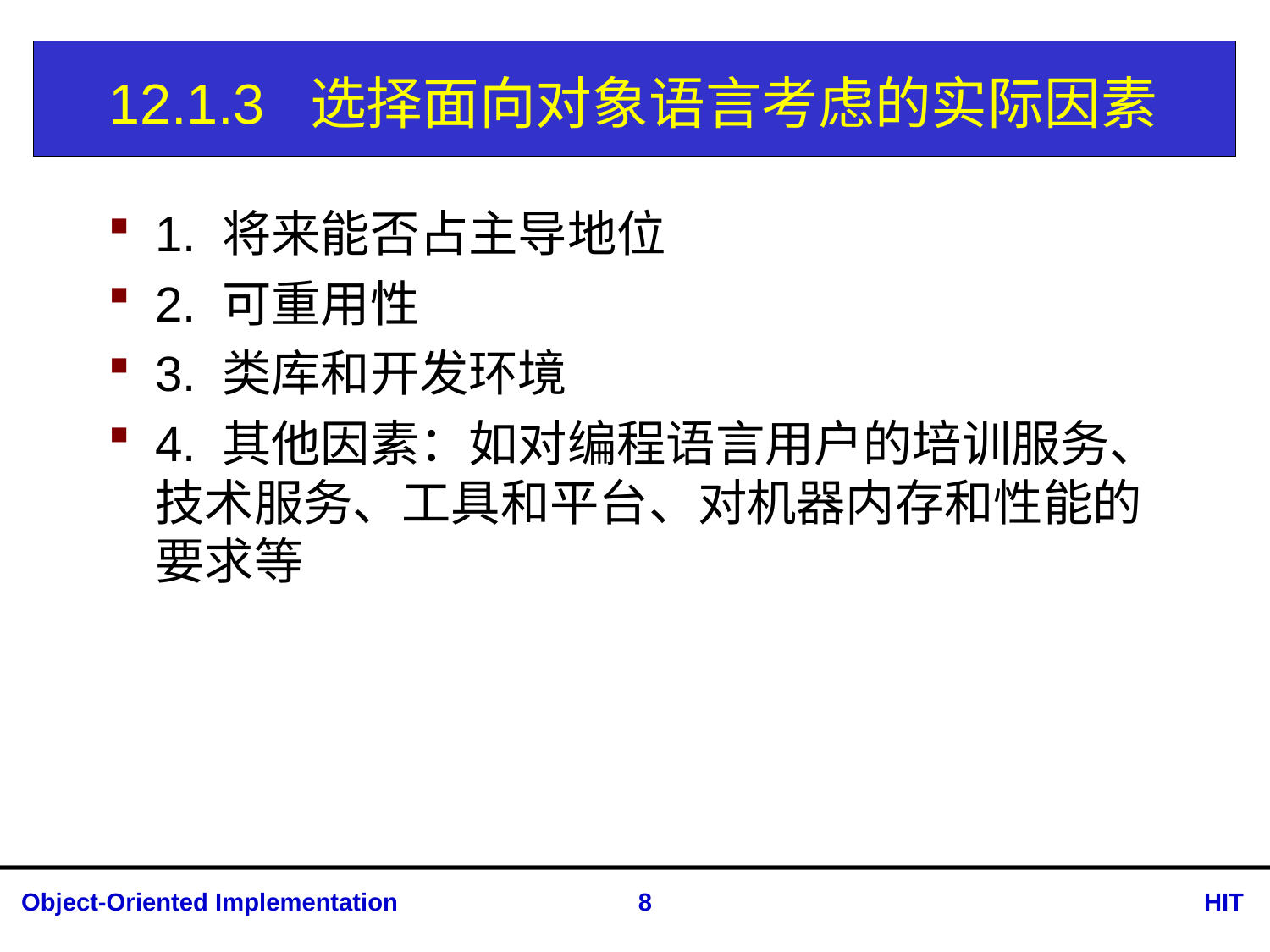

# 12.1.3  选择面向对象语言考虑的实际因素
1. 将来能否占主导地位
2. 可重用性
3. 类库和开发环境
4. 其他因素：如对编程语言用户的培训服务、技术服务、工具和平台、对机器内存和性能的要求等